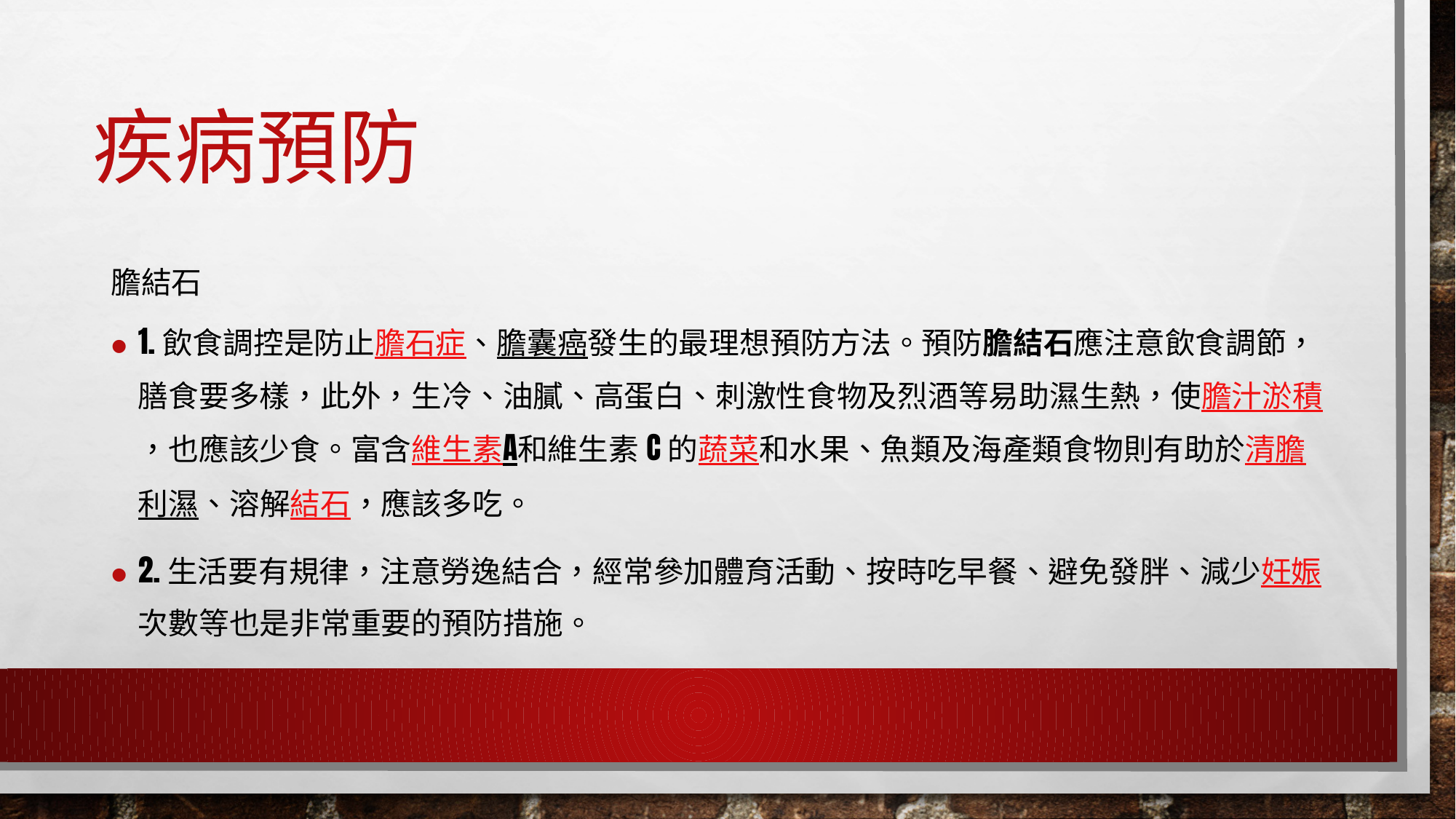

# 疾病預防
膽結石
1.飲食調控是防止膽石症、膽囊癌發生的最理想預防方法。預防膽結石應注意飲食調節，膳食要多樣，此外，生冷、油膩、高蛋白、刺激性食物及烈酒等易助濕生熱，使膽汁淤積，也應該少食。富含維生素A和維生素C的蔬菜和水果、魚類及海產類食物則有助於清膽利濕、溶解結石，應該多吃。
2.生活要有規律，注意勞逸結合，經常參加體育活動、按時吃早餐、避免發胖、減少妊娠次數等也是非常重要的預防措施。